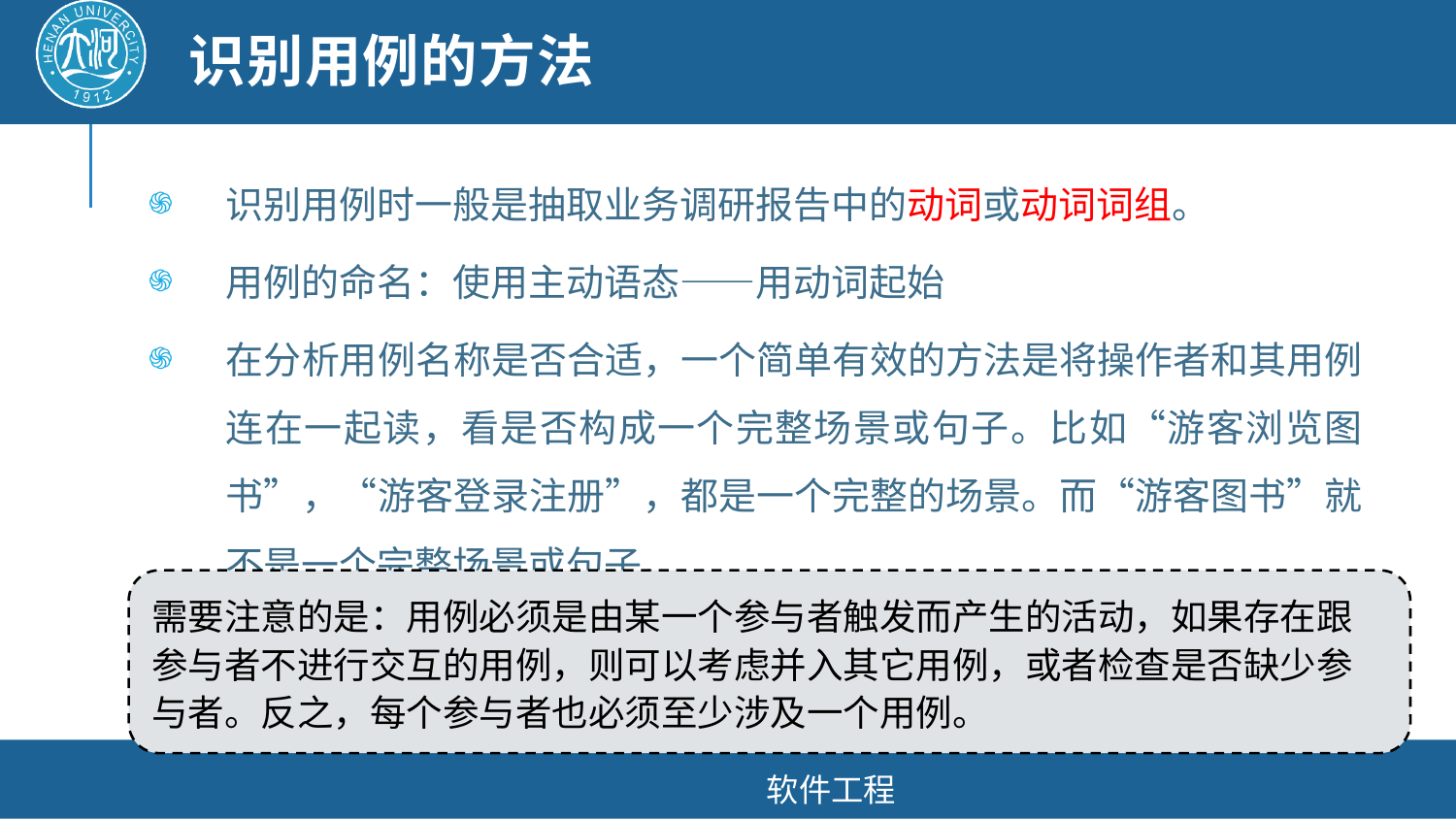

# 识别用例的方法
识别用例时一般是抽取业务调研报告中的动词或动词词组。
用例的命名：使用主动语态——用动词起始
在分析用例名称是否合适，一个简单有效的方法是将操作者和其用例连在一起读，看是否构成一个完整场景或句子。比如“游客浏览图书”，“游客登录注册”，都是一个完整的场景。而“游客图书”就不是一个完整场景或句子。
需要注意的是：用例必须是由某一个参与者触发而产生的活动，如果存在跟参与者不进行交互的用例，则可以考虑并入其它用例，或者检查是否缺少参与者。反之，每个参与者也必须至少涉及一个用例。

软件工程
71